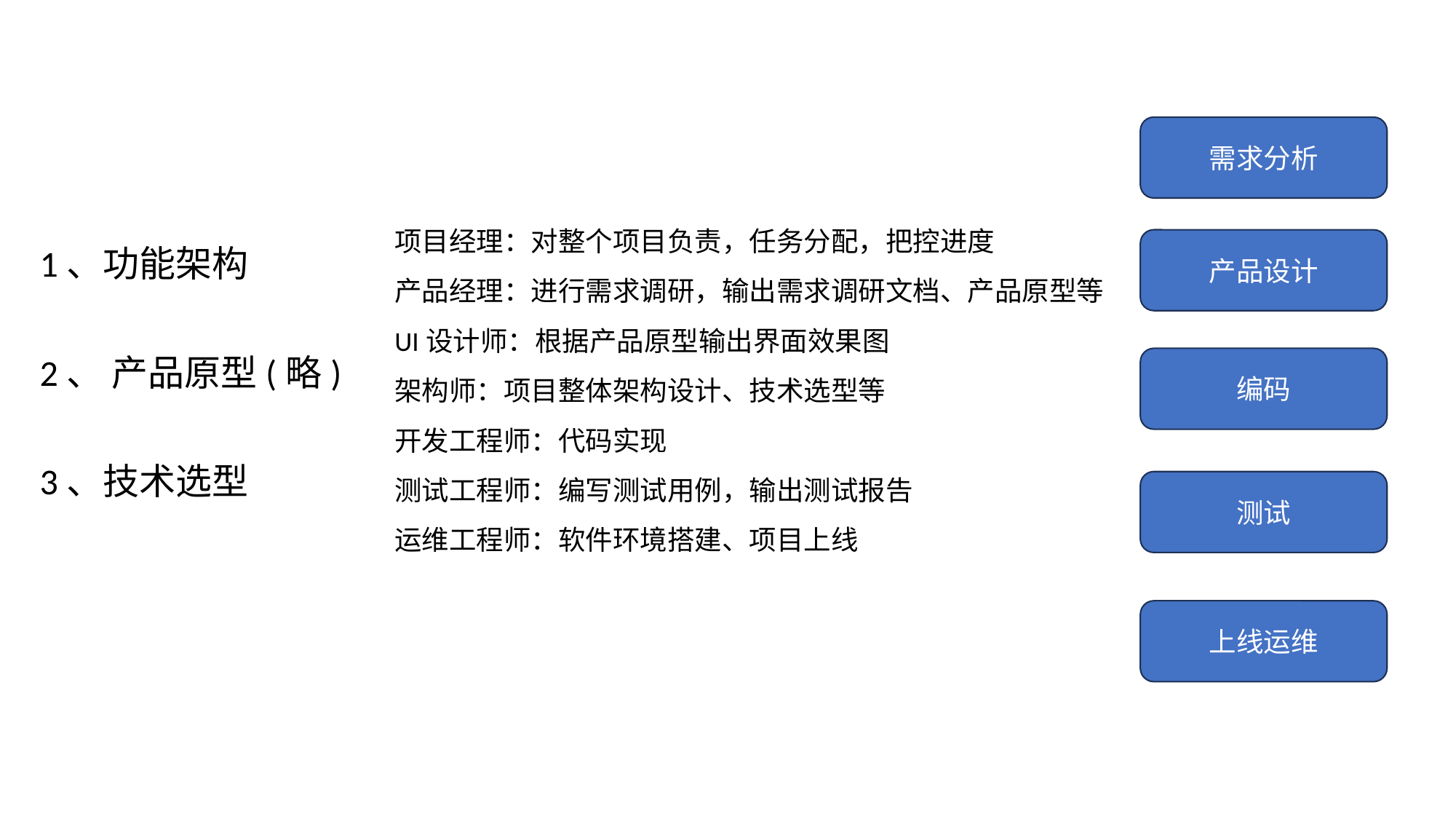

需求分析
项目经理：对整个项目负责，任务分配，把控进度
产品经理：进行需求调研，输出需求调研文档、产品原型等
UI设计师：根据产品原型输出界面效果图
架构师：项目整体架构设计、技术选型等
开发工程师：代码实现
测试工程师：编写测试用例，输出测试报告
运维工程师：软件环境搭建、项目上线
产品设计
1、功能架构

2、 产品原型(略)

3、技术选型
编码
测试
上线运维